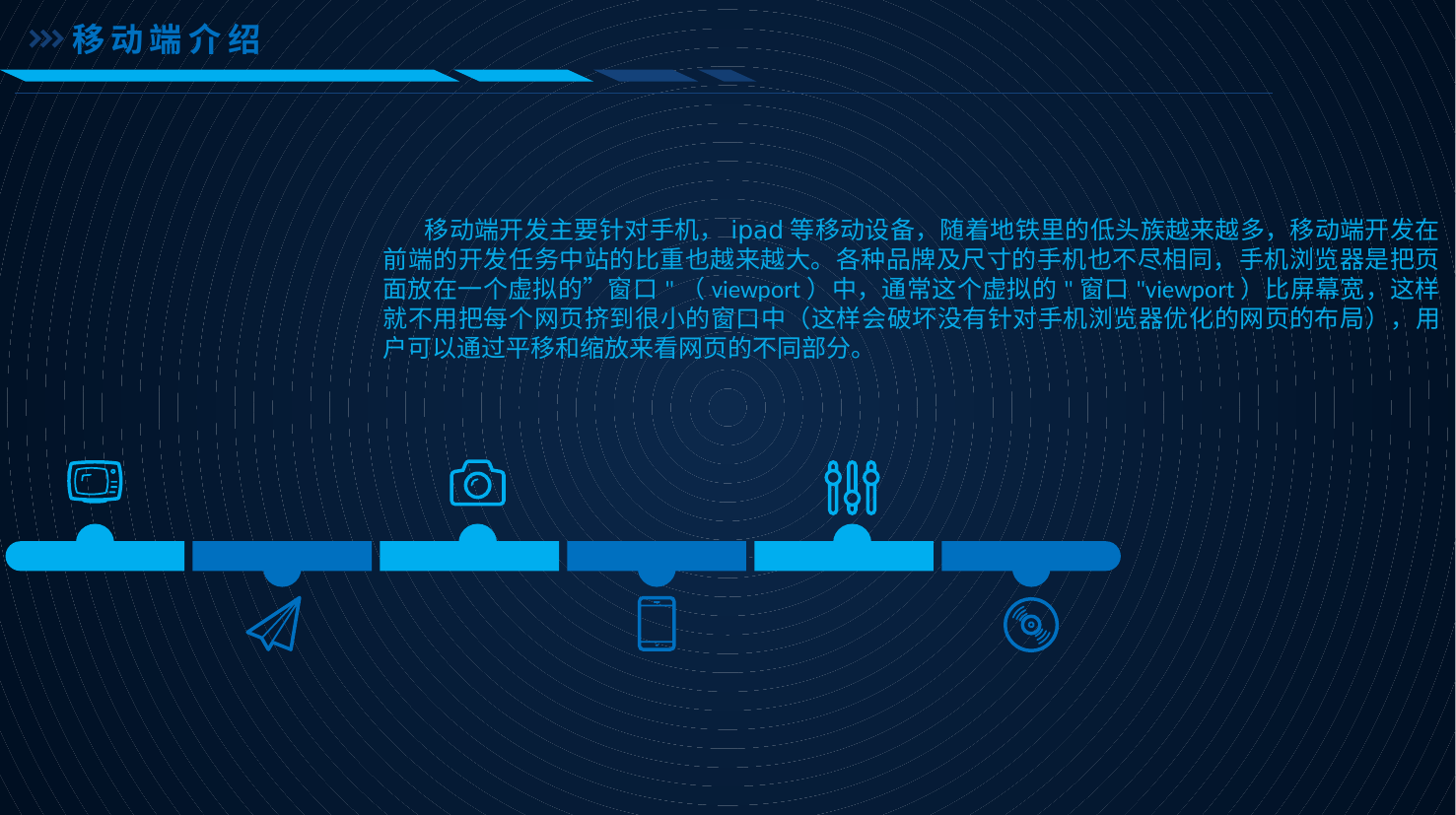

移动端介绍

      移动端开发主要针对手机，ipad等移动设备，随着地铁里的低头族越来越多，移动端开发在前端的开发任务中站的比重也越来越大。各种品牌及尺寸的手机也不尽相同，手机浏览器是把页面放在一个虚拟的”窗口"（viewport）中，通常这个虚拟的"窗口"viewport）比屏幕宽，这样就不用把每个网页挤到很小的窗口中（这样会破坏没有针对手机浏览器优化的网页的布局），用户可以通过平移和缩放来看网页的不同部分。